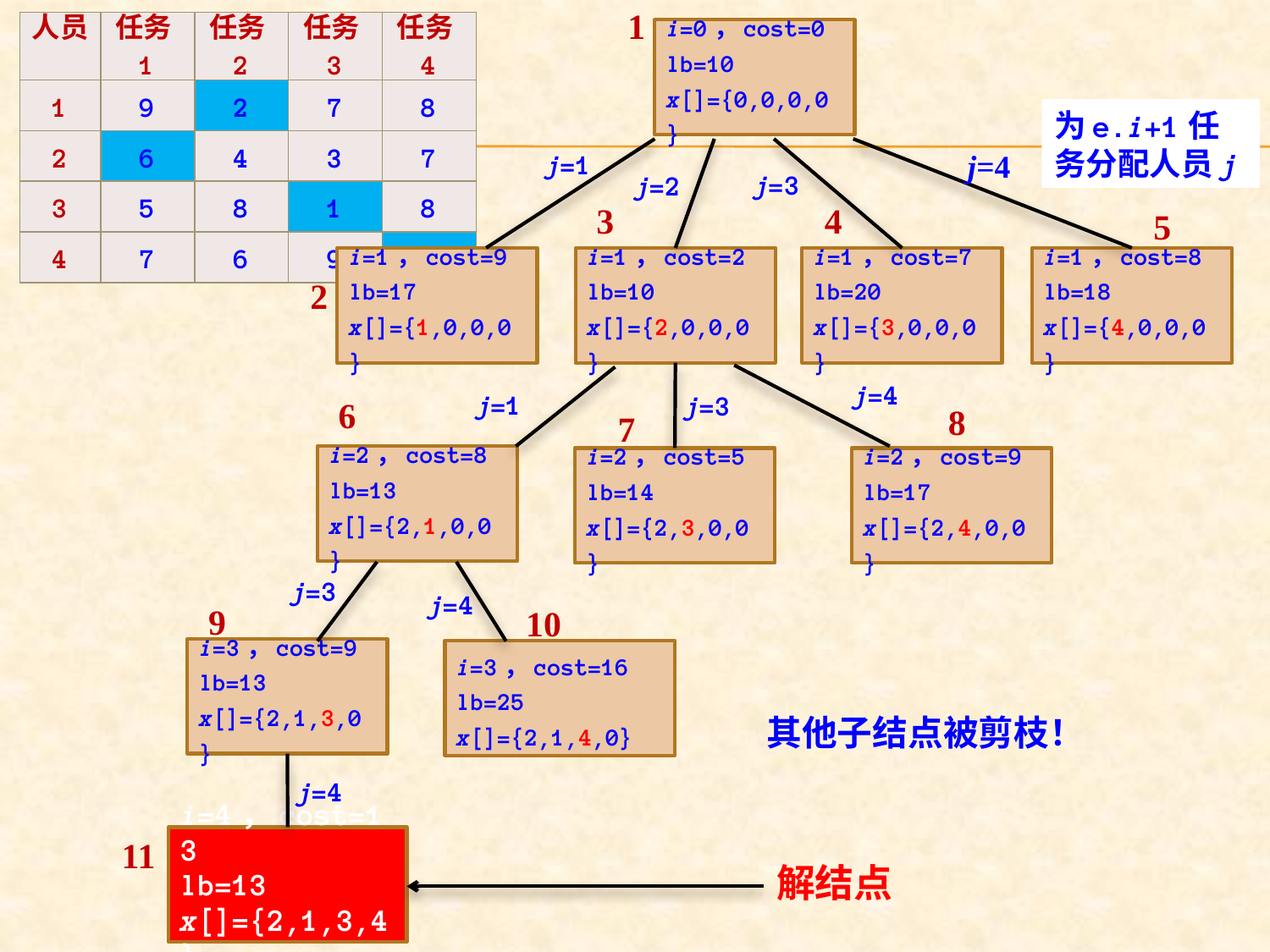

1
| 人员 | 任务1 | 任务2 | 任务3 | 任务4 |
| --- | --- | --- | --- | --- |
| 1 | 9 | 2 | 7 | 8 |
| 2 | 6 | 4 | 3 | 7 |
| 3 | 5 | 8 | 1 | 8 |
| 4 | 7 | 6 | 9 | 4 |
i=0，cost=0
lb=10
x[]={0,0,0,0}
为e.i+1任务分配人员j
j=1
j=4
j=3
j=2
3
4
5
i=1，cost=9
lb=17
x[]={1,0,0,0}
i=1，cost=7
lb=20
x[]={3,0,0,0}
i=1，cost=8
lb=18
x[]={4,0,0,0}
2
i=1，cost=2
lb=10
x[]={2,0,0,0}
j=4
6
j=1
j=3
8
7
i=2，cost=5
lb=14
x[]={2,3,0,0}
i=2，cost=9
lb=17
x[]={2,4,0,0}
i=2，cost=8
lb=13
x[]={2,1,0,0}
j=3
j=4
9
10
i=3，cost=16
lb=25
x[]={2,1,4,0}
i=3，cost=9
lb=13
x[]={2,1,3,0}
其他子结点被剪枝！
j=4
11
i=4，cost=13
lb=13
x[]={2,1,3,4}
解结点